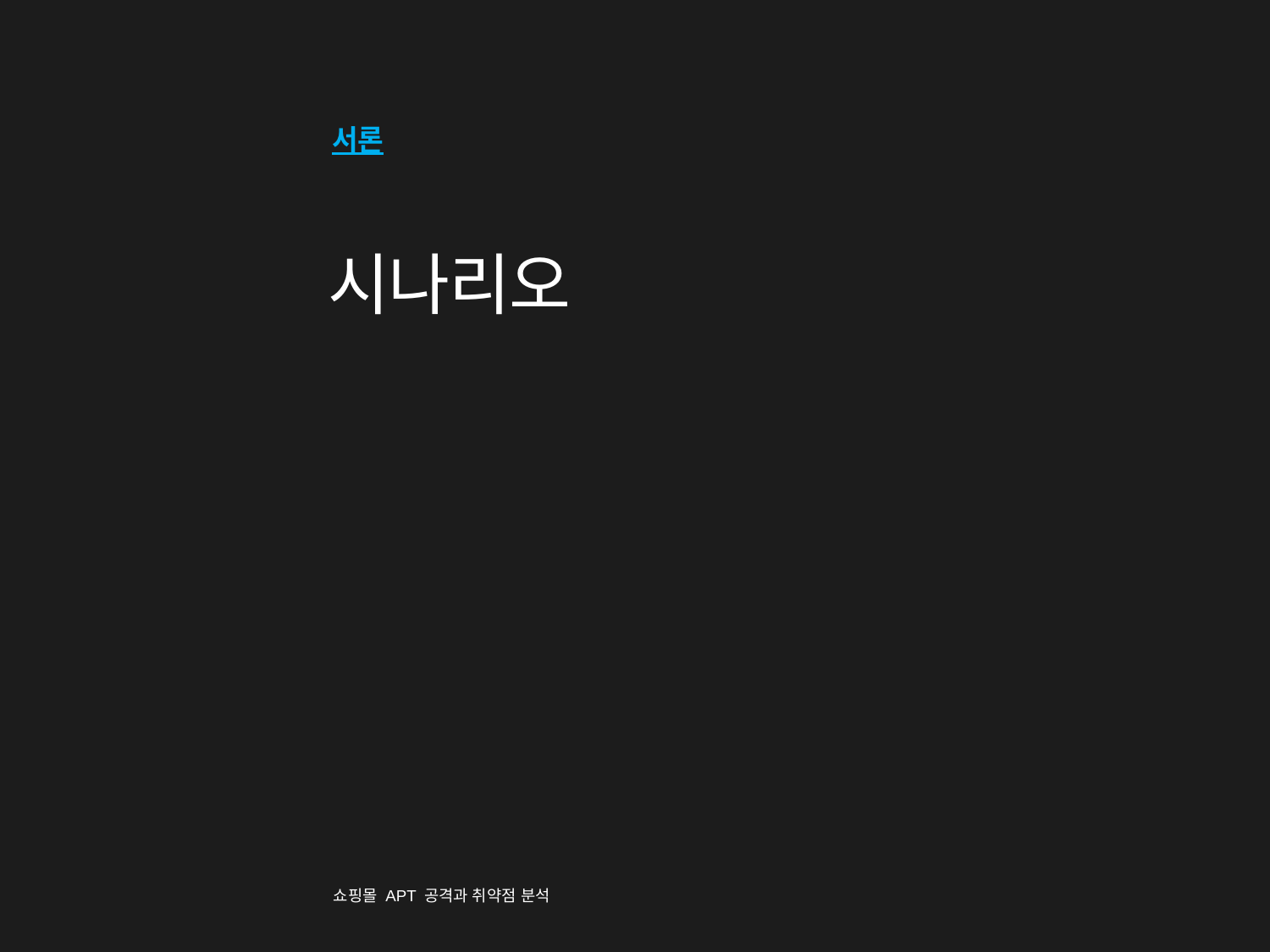

서론
# 시나리오
쇼핑몰 APT 공격과 취약점 분석